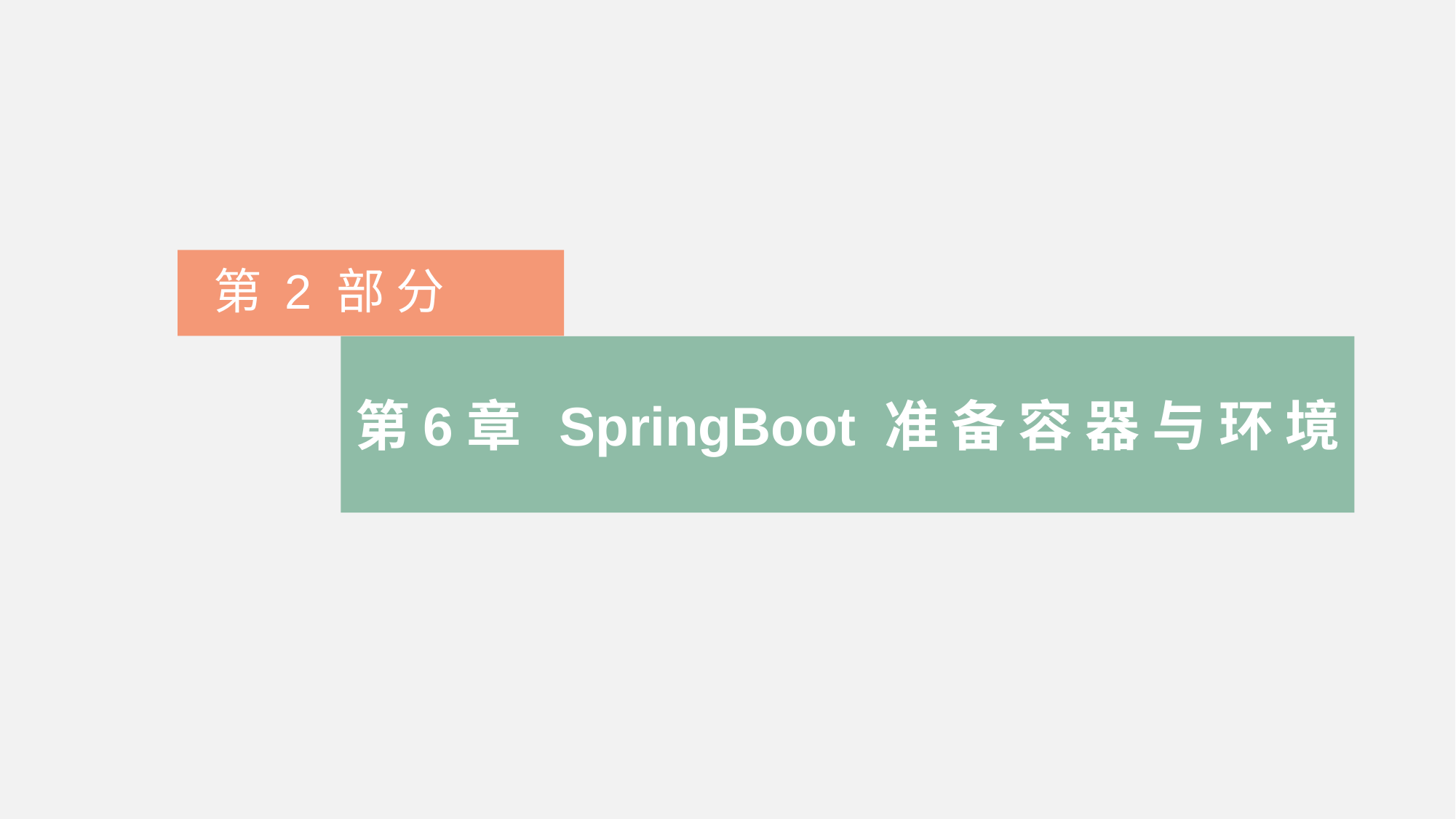

第 2 部 分

第6章  SpringBoot 准 备 容 器 与 环 境